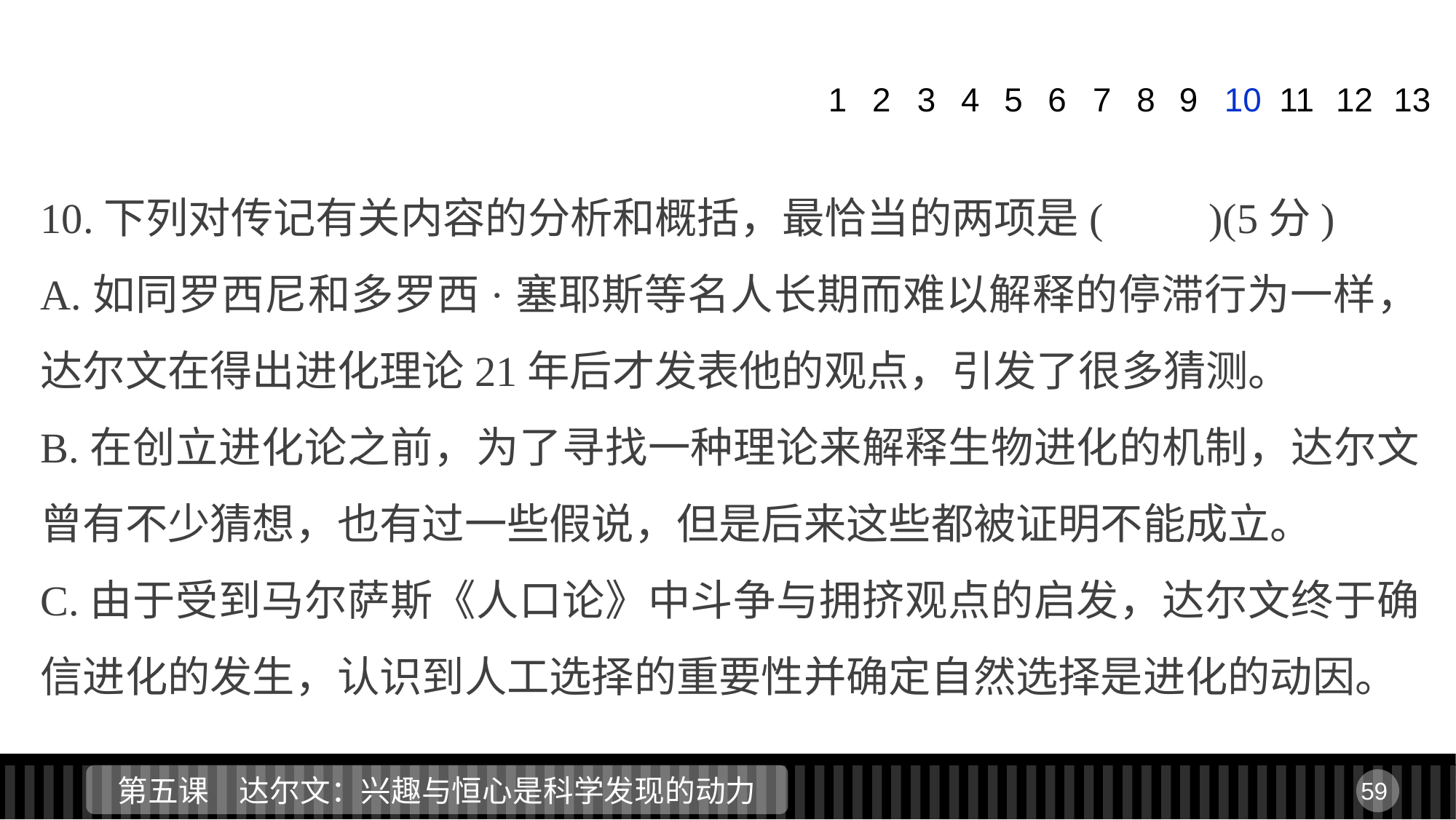

1
2
3
4
5
6
7
8
9
10
11
12
13
10.下列对传记有关内容的分析和概括，最恰当的两项是(　　)(5分)
A.如同罗西尼和多罗西·塞耶斯等名人长期而难以解释的停滞行为一样，达尔文在得出进化理论21年后才发表他的观点，引发了很多猜测。
B.在创立进化论之前，为了寻找一种理论来解释生物进化的机制，达尔文曾有不少猜想，也有过一些假说，但是后来这些都被证明不能成立。
C.由于受到马尔萨斯《人口论》中斗争与拥挤观点的启发，达尔文终于确信进化的发生，认识到人工选择的重要性并确定自然选择是进化的动因。